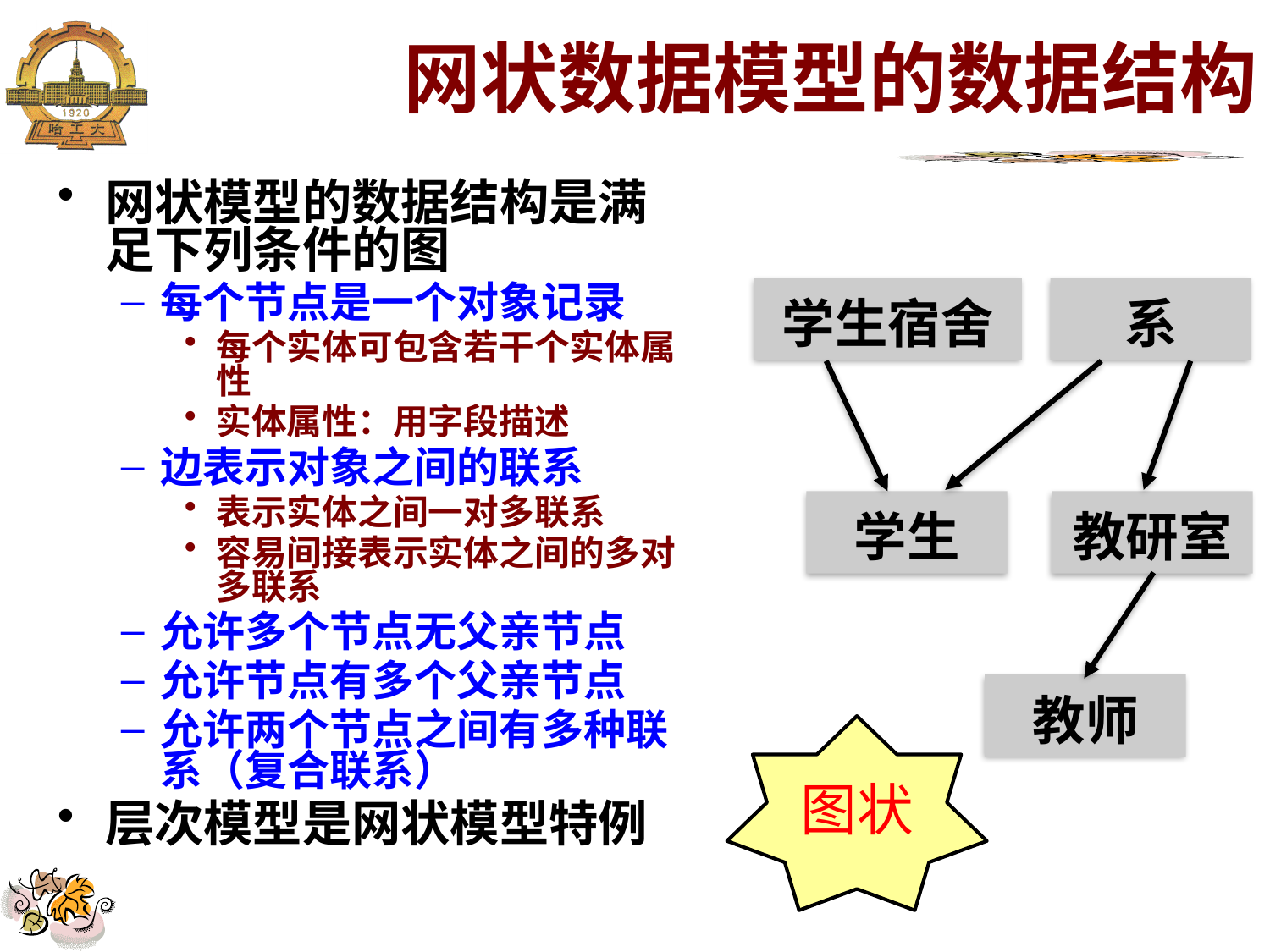

网状数据模型的数据结构
网状模型的数据结构是满足下列条件的图
每个节点是一个对象记录
每个实体可包含若干个实体属性
实体属性：用字段描述
边表示对象之间的联系
表示实体之间一对多联系
容易间接表示实体之间的多对多联系
允许多个节点无父亲节点
允许节点有多个父亲节点
允许两个节点之间有多种联系（复合联系）
层次模型是网状模型特例
学生宿舍
系

学生
教研室

教师
图状